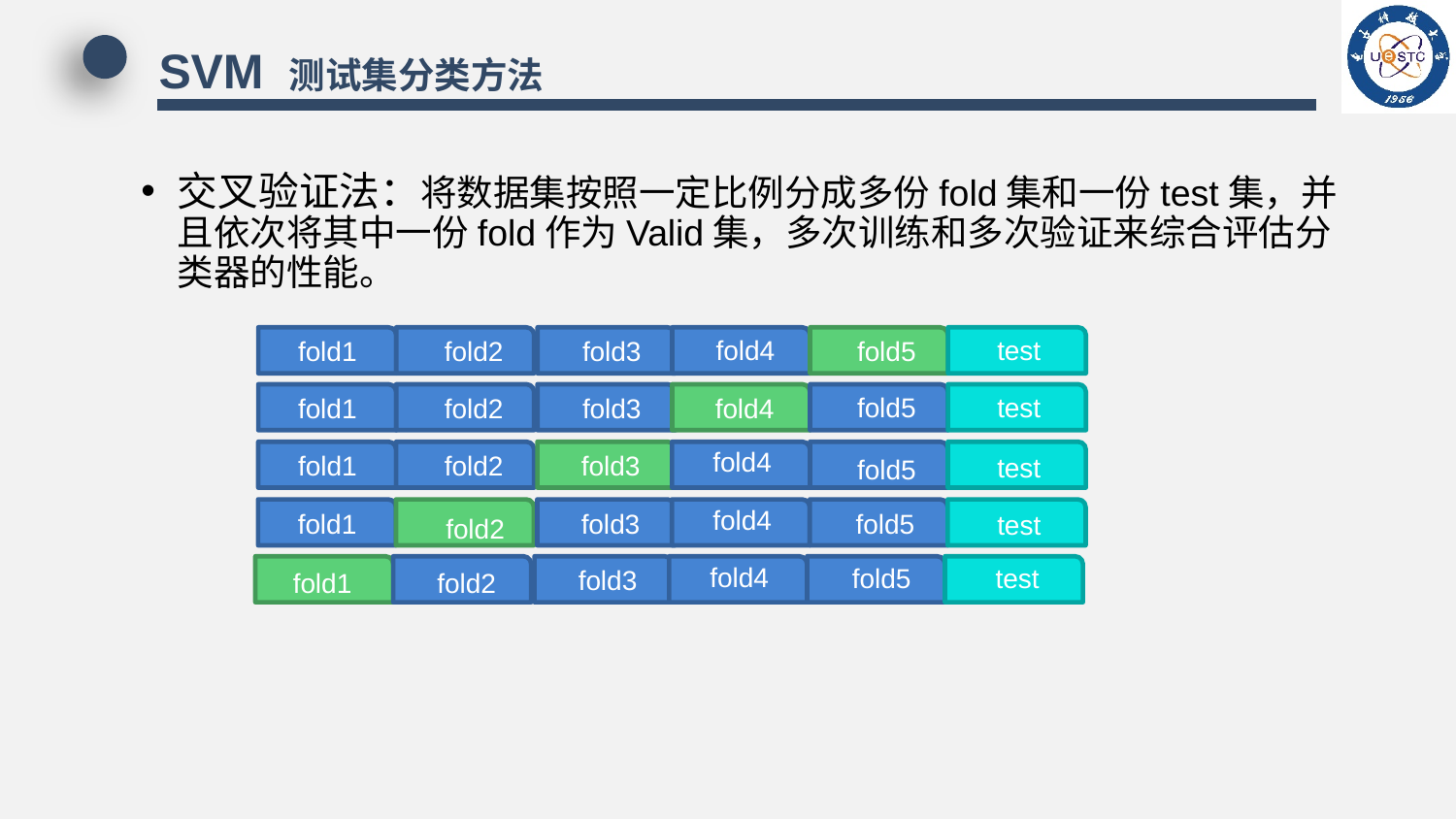

SVM 测试集分类方法

交叉验证法：将数据集按照一定比例分成多份fold集和一份test集，并且依次将其中一份fold作为Valid集，多次训练和多次验证来综合评估分类器的性能。

fold4
test

fold1

fold2

fold3

fold5

fold5
test

fold1

fold2

fold3

fold4

fold4

fold1

fold2

fold3

test
fold5
fold4

fold1

fold3

fold5
test
fold2
fold4
fold5
test

fold3

fold2
fold1